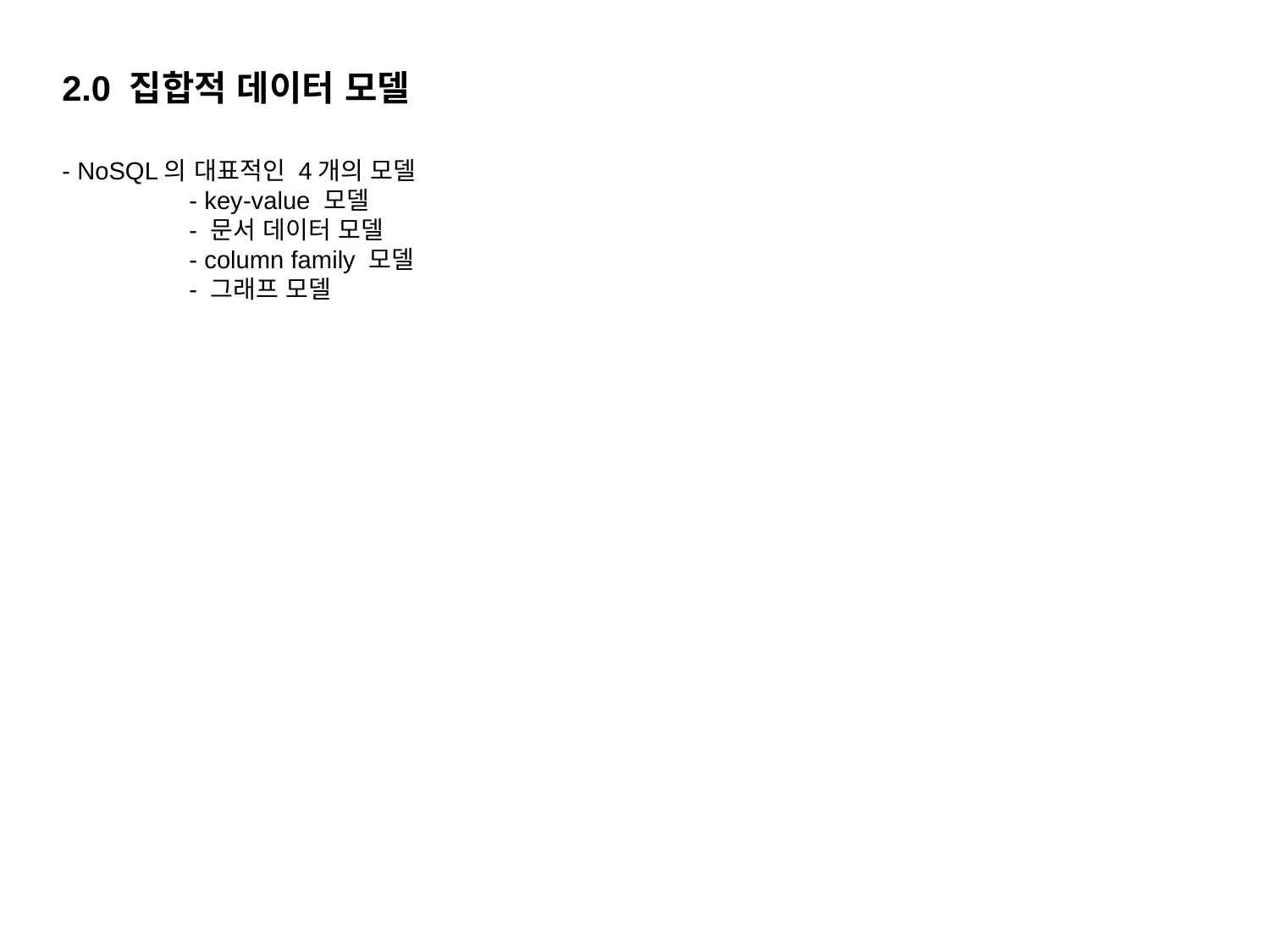

2.0 집합적 데이터 모델
- NoSQL의 대표적인 4개의 모델
	- key-value 모델
	- 문서 데이터 모델
	- column family 모델
	- 그래프 모델